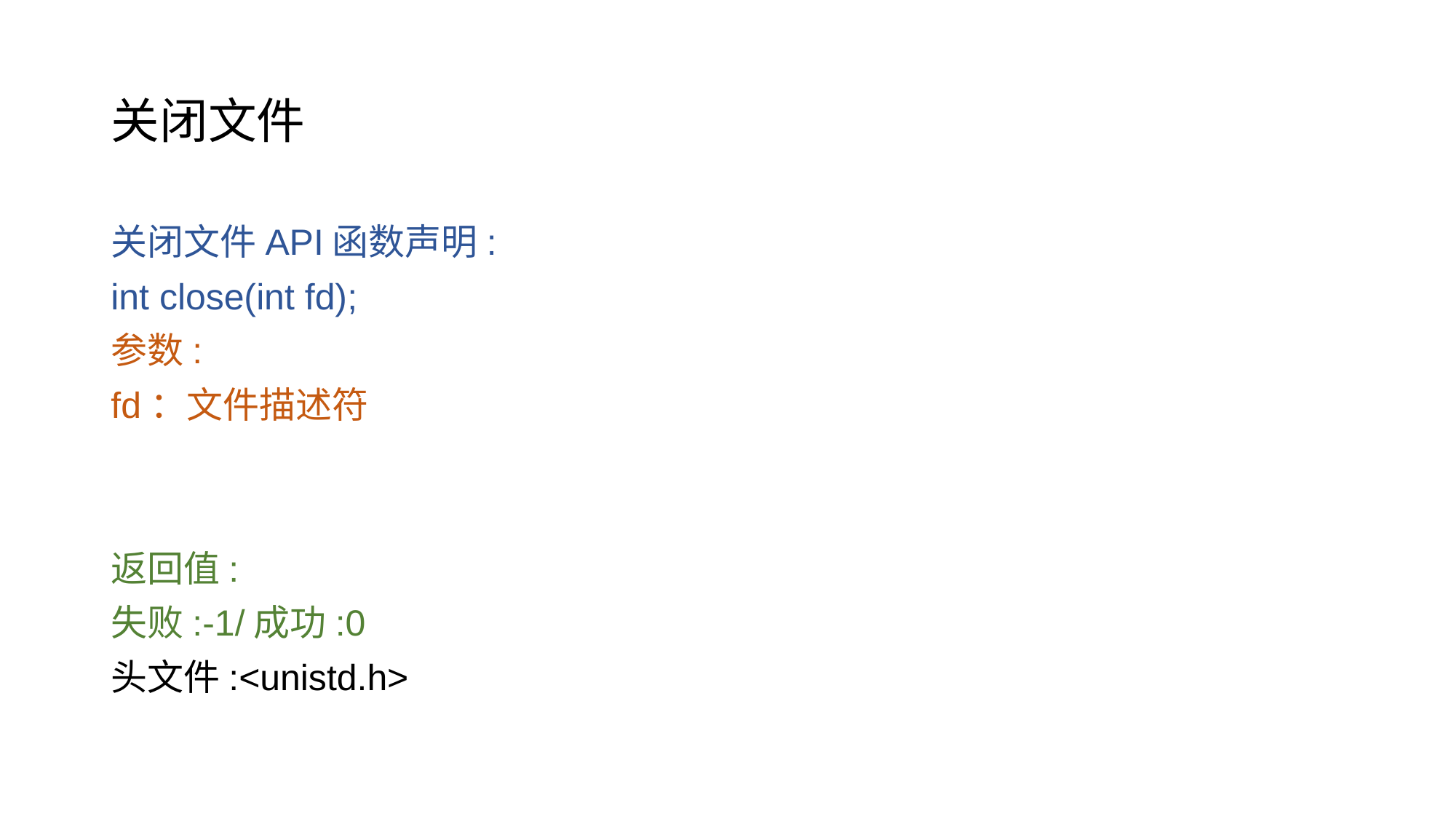

# 关闭文件
关闭文件API函数声明:
int close(int fd);
参数:
fd：文件描述符

返回值:
失败:-1/成功:0
头文件:<unistd.h>